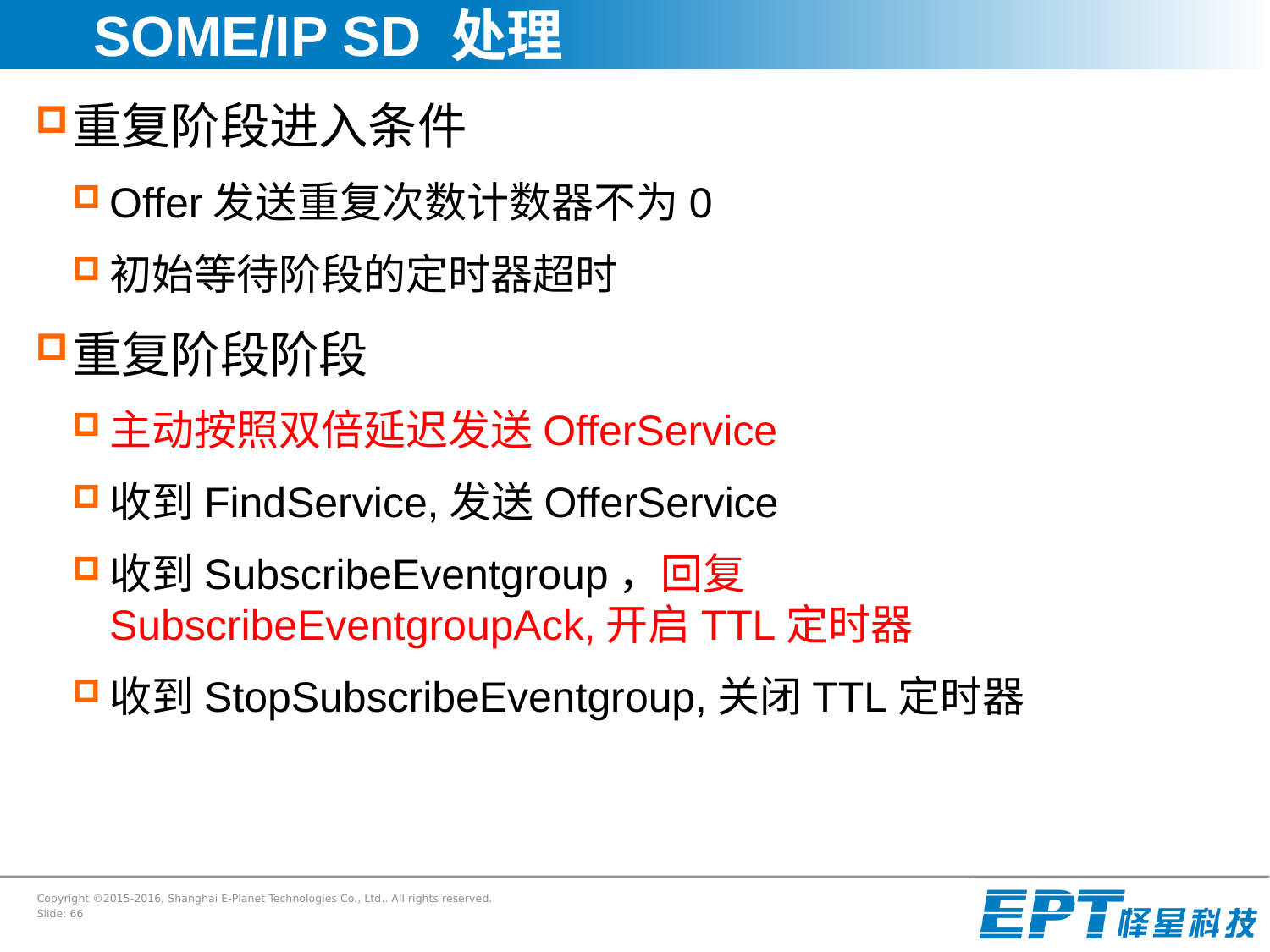

# SOME/IP SD 处理
重复阶段进入条件
Offer发送重复次数计数器不为0
初始等待阶段的定时器超时
重复阶段阶段
主动按照双倍延迟发送OfferService
收到FindService,发送OfferService
收到SubscribeEventgroup，回复SubscribeEventgroupAck,开启TTL定时器
收到StopSubscribeEventgroup,关闭TTL定时器